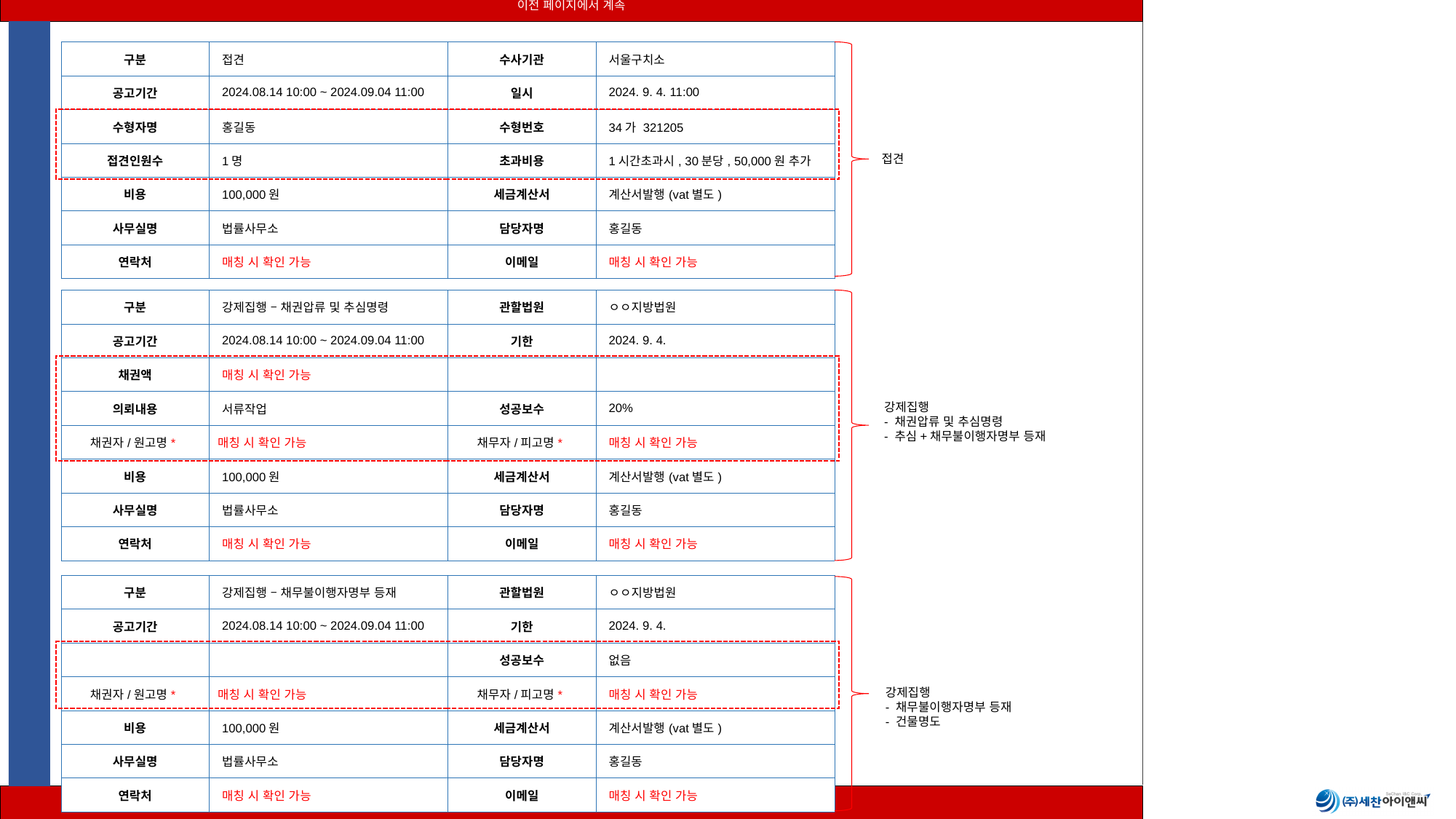

| 구분 | 접견 | 수사기관 | 서울구치소 |
| --- | --- | --- | --- |
| 공고기간 | 2024.08.14 10:00 ~ 2024.09.04 11:00 | 일시 | 2024. 9. 4. 11:00 |
| 수형자명 | 홍길동 | 수형번호 | 34가 321205 |
| 접견인원수 | 1명 | 초과비용 | 1시간초과시, 30분당, 50,000원 추가 |
| 비용 | 100,000원 | 세금계산서 | 계산서발행(vat별도) |
| 사무실명 | 법률사무소 | 담당자명 | 홍길동 |
| 연락처 | 매칭 시 확인 가능 | 이메일 | 매칭 시 확인 가능 |

접견

| 구분 | 강제집행 – 채권압류 및 추심명령 | 관할법원 | ㅇㅇ지방법원 |
| --- | --- | --- | --- |
| 공고기간 | 2024.08.14 10:00 ~ 2024.09.04 11:00 | 기한 | 2024. 9. 4. |
| 채권액 | 매칭 시 확인 가능 |  |  |
| 의뢰내용 | 서류작업 | 성공보수 | 20% |
| 채권자/원고명\* | 매칭 시 확인 가능 | 채무자/피고명\* | 매칭 시 확인 가능 |
| 비용 | 100,000원 | 세금계산서 | 계산서발행(vat별도) |
| 사무실명 | 법률사무소 | 담당자명 | 홍길동 |
| 연락처 | 매칭 시 확인 가능 | 이메일 | 매칭 시 확인 가능 |

강제집행
- 채권압류 및 추심명령
- 추심+채무불이행자명부 등재
| 구분 | 강제집행 – 채무불이행자명부 등재 | 관할법원 | ㅇㅇ지방법원 |
| --- | --- | --- | --- |
| 공고기간 | 2024.08.14 10:00 ~ 2024.09.04 11:00 | 기한 | 2024. 9. 4. |
|  |  | 성공보수 | 없음 |
| 채권자/원고명\* | 매칭 시 확인 가능 | 채무자/피고명\* | 매칭 시 확인 가능 |
| 비용 | 100,000원 | 세금계산서 | 계산서발행(vat별도) |
| 사무실명 | 법률사무소 | 담당자명 | 홍길동 |
| 연락처 | 매칭 시 확인 가능 | 이메일 | 매칭 시 확인 가능 |

강제집행
- 채무불이행자명부 등재
- 건물명도